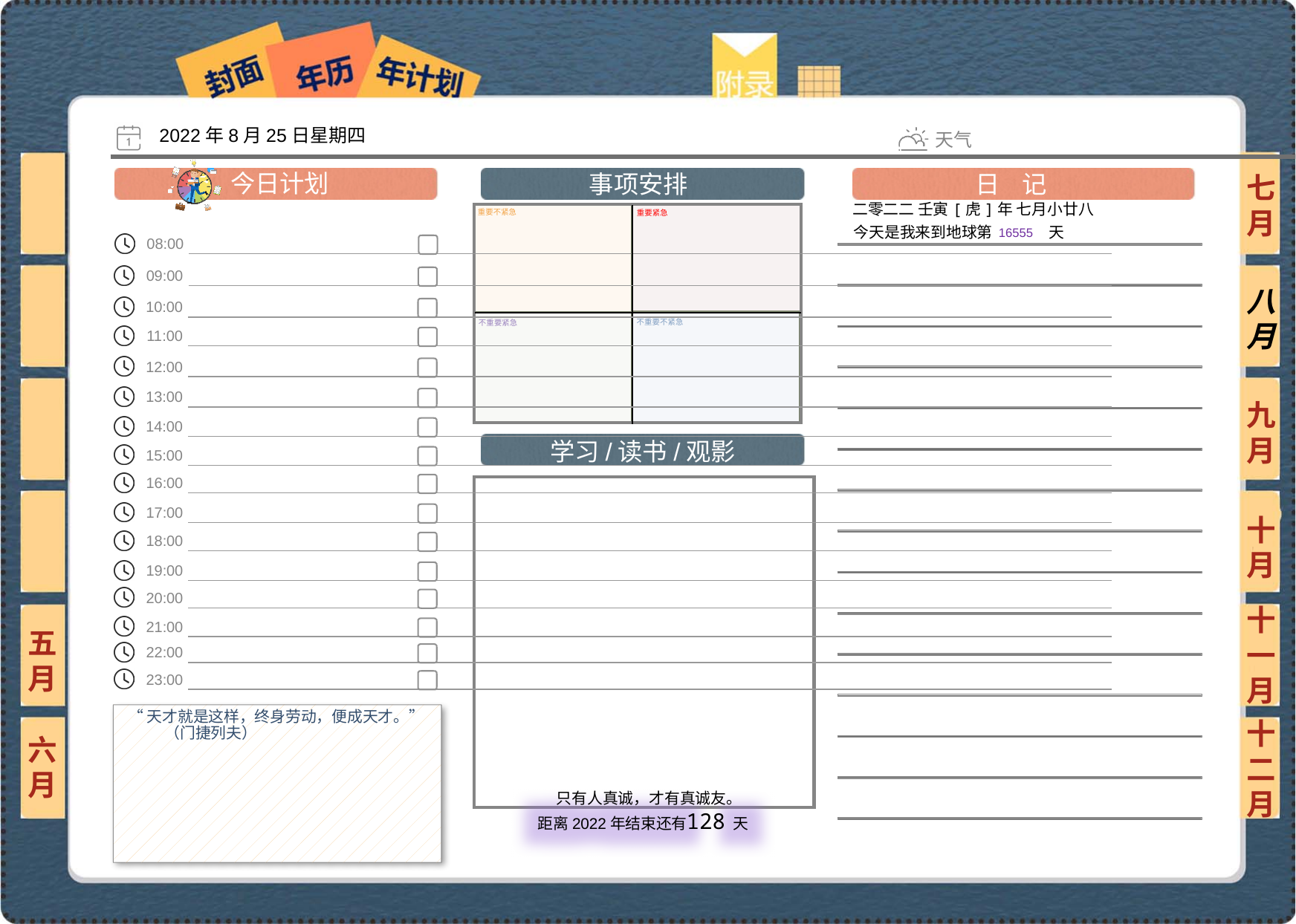

2022年8月25日星期四
七月
二零二二 壬寅[虎]年 七月小廿八
16555
八月
九月
十月
十一月
五月
“天才就是这样，终身劳动，便成天才。”（门捷列夫）

六月
十二月
128
 只有人真诚，才有真诚友。